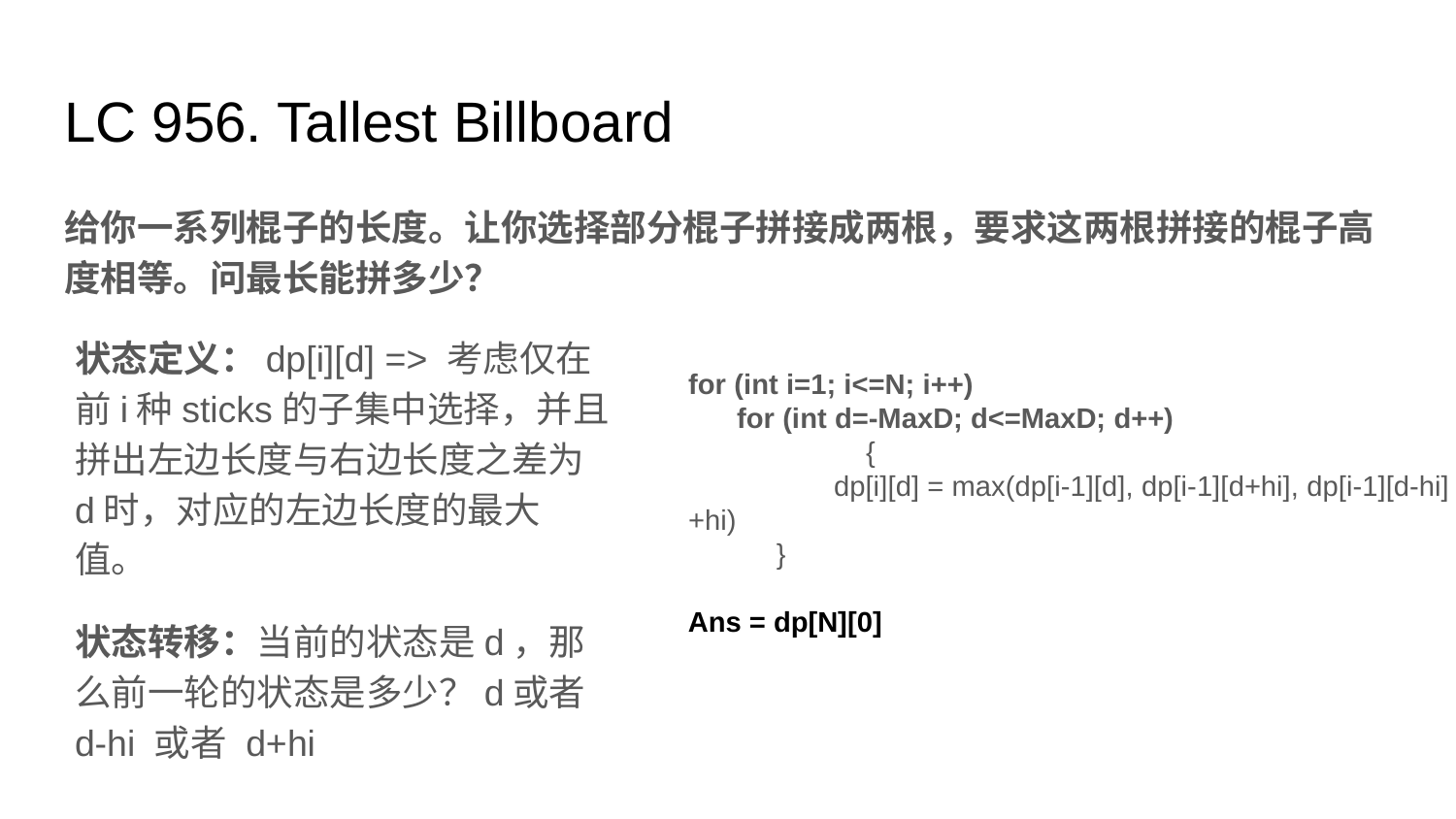

# LC 956. Tallest Billboard

给你一系列棍子的长度。让你选择部分棍子拼接成两根，要求这两根拼接的棍子高度相等。问最长能拼多少？

状态定义：dp[i][d] => 考虑仅在前i种sticks的子集中选择，并且拼出左边长度与右边长度之差为d时，对应的左边长度的最大值。
状态转移：当前的状态是d，那么前一轮的状态是多少？d或者d-hi 或者 d+hi

for (int i=1; i<=N; i++)
for (int d=-MaxD; d<=MaxD; d++)
      	    {
          	dp[i][d] = max(dp[i-1][d], dp[i-1][d+hi], dp[i-1][d-hi]+hi)
           }

   Ans = dp[N][0]